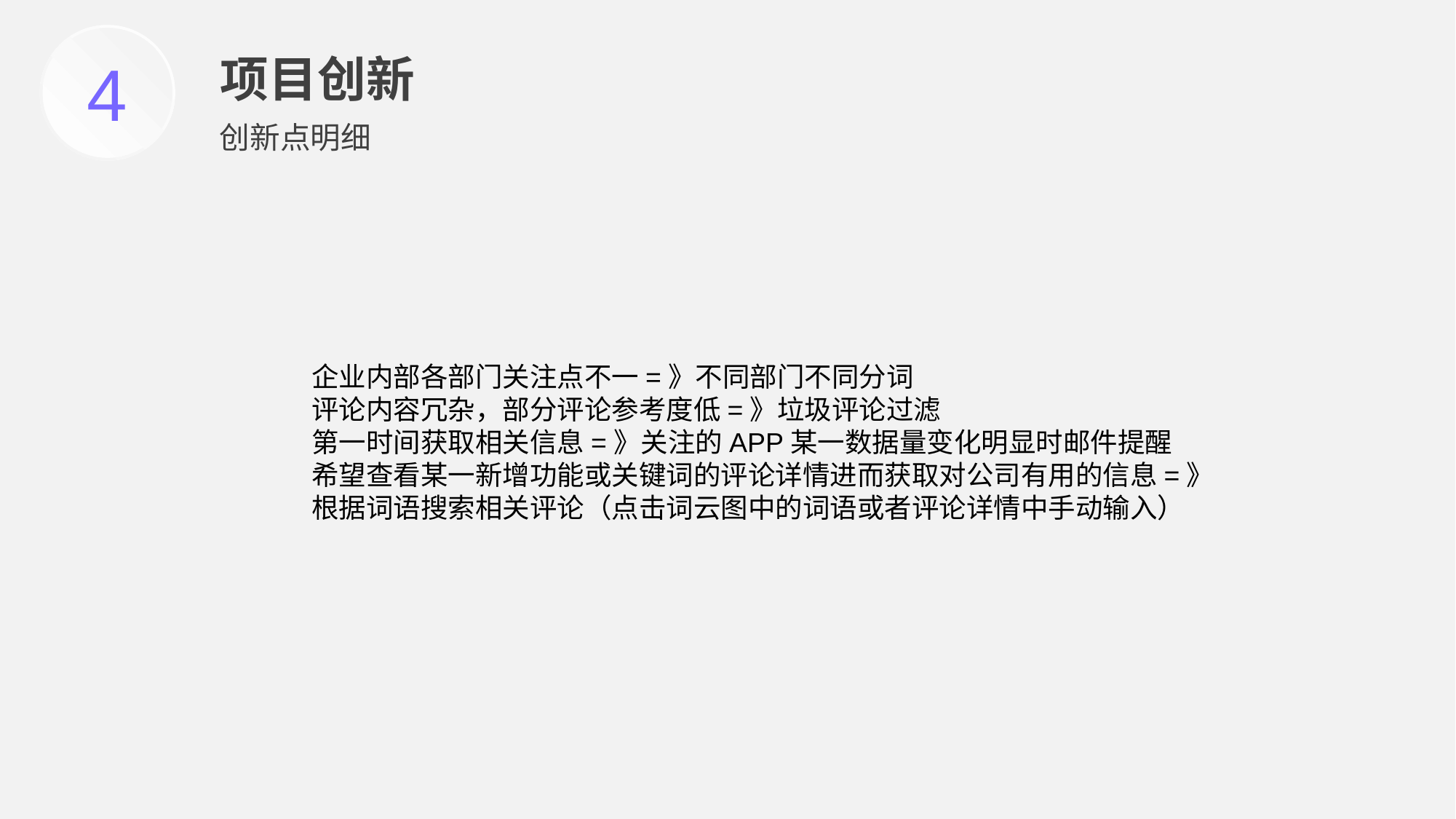

4
项目创新
创新点明细
企业内部各部门关注点不一=》不同部门不同分词
评论内容冗杂，部分评论参考度低=》垃圾评论过滤
第一时间获取相关信息=》关注的APP某一数据量变化明显时邮件提醒
希望查看某一新增功能或关键词的评论详情进而获取对公司有用的信息=》根据词语搜索相关评论（点击词云图中的词语或者评论详情中手动输入）